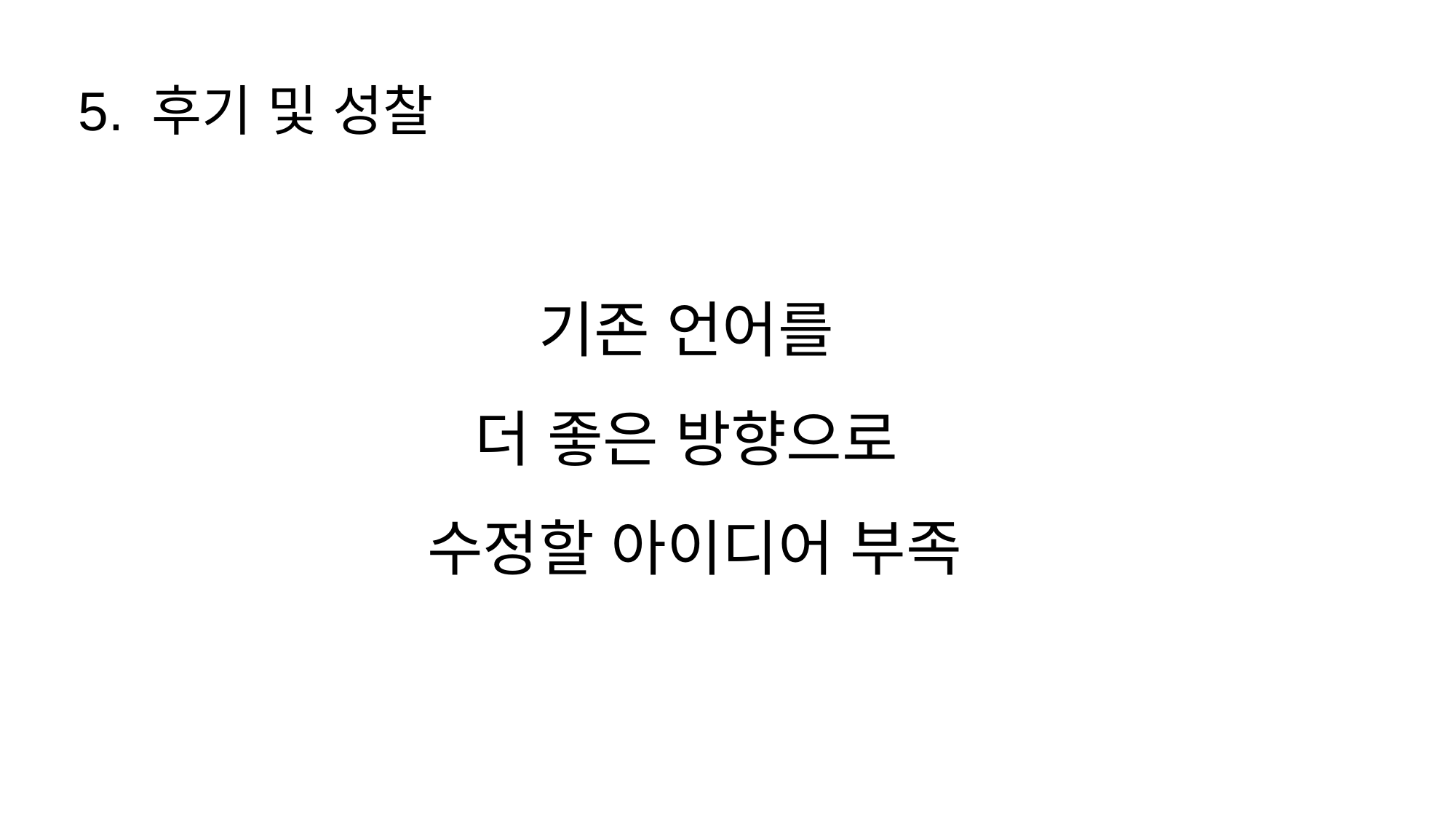

# 5. 후기 및 성찰
기존 언어를
더 좋은 방향으로
수정할 아이디어 부족